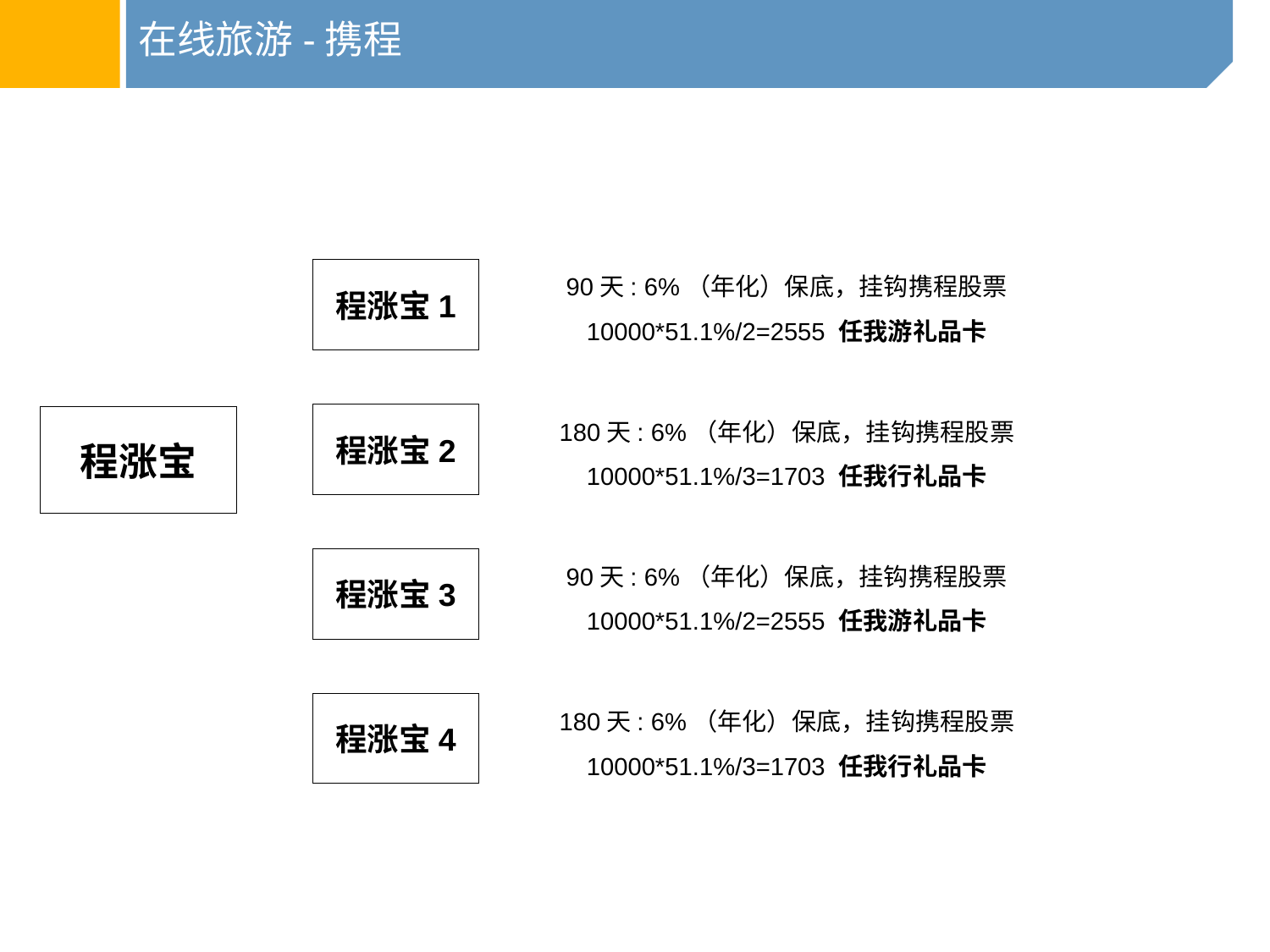

# 在线旅游-携程
程涨宝1
90天: 6%（年化）保底，挂钩携程股票 10000*51.1%/2=2555 任我游礼品卡
程涨宝2
程涨宝
180天: 6%（年化）保底，挂钩携程股票 10000*51.1%/3=1703 任我行礼品卡
程涨宝3
90天: 6%（年化）保底，挂钩携程股票 10000*51.1%/2=2555 任我游礼品卡
程涨宝4
180天: 6%（年化）保底，挂钩携程股票 10000*51.1%/3=1703 任我行礼品卡